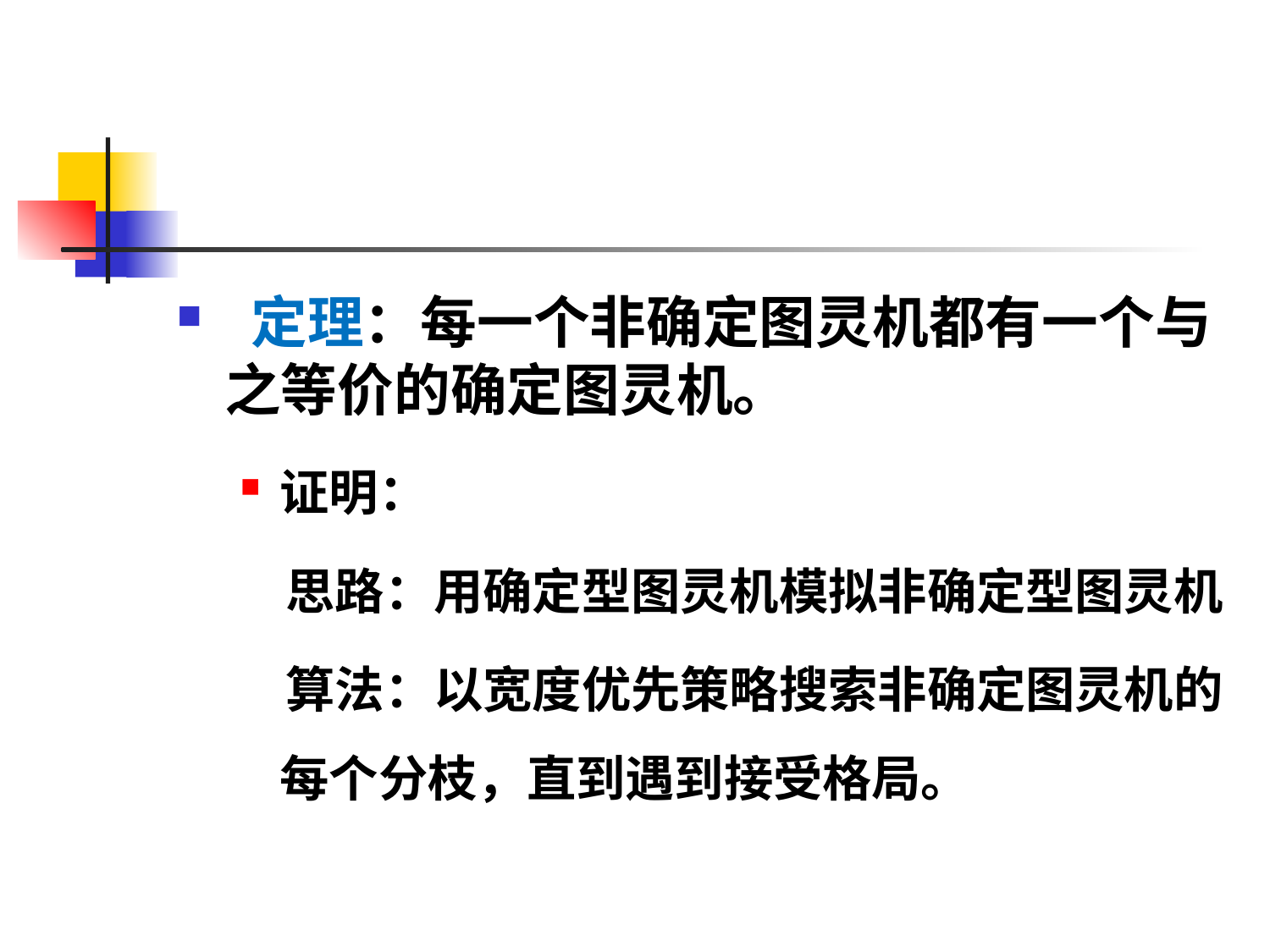

#
 定理：每一个非确定图灵机都有一个与之等价的确定图灵机。
证明：
   思路：用确定型图灵机模拟非确定型图灵机
   算法：以宽度优先策略搜索非确定图灵机的每个分枝，直到遇到接受格局。